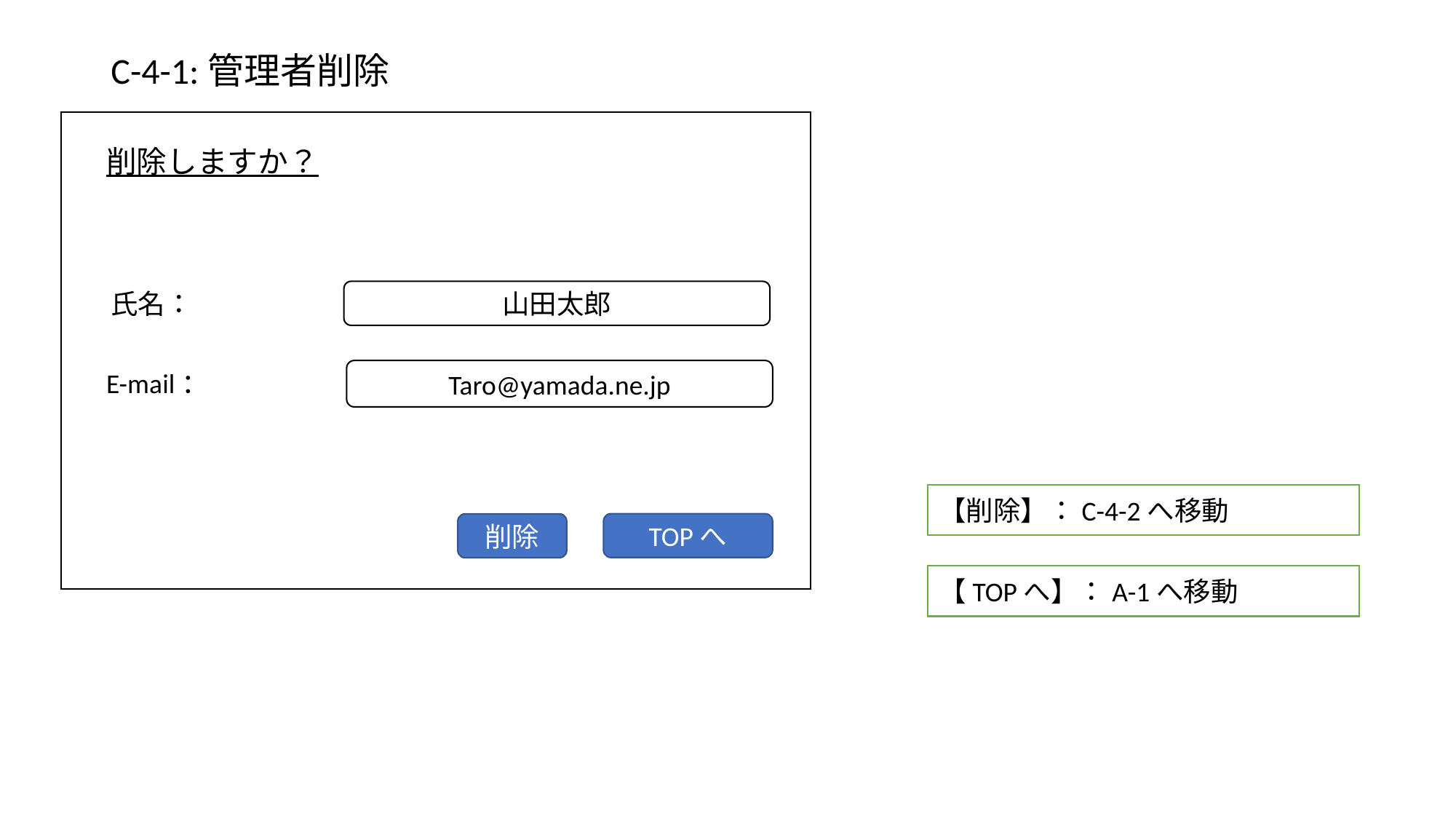

# C-4-1:管理者削除

削除しますか？
山田太郎
氏名：
Taro@yamada.ne.jp
E-mail：
【削除】：C-4-2へ移動
TOPへ
削除
【TOPへ】：A-1へ移動